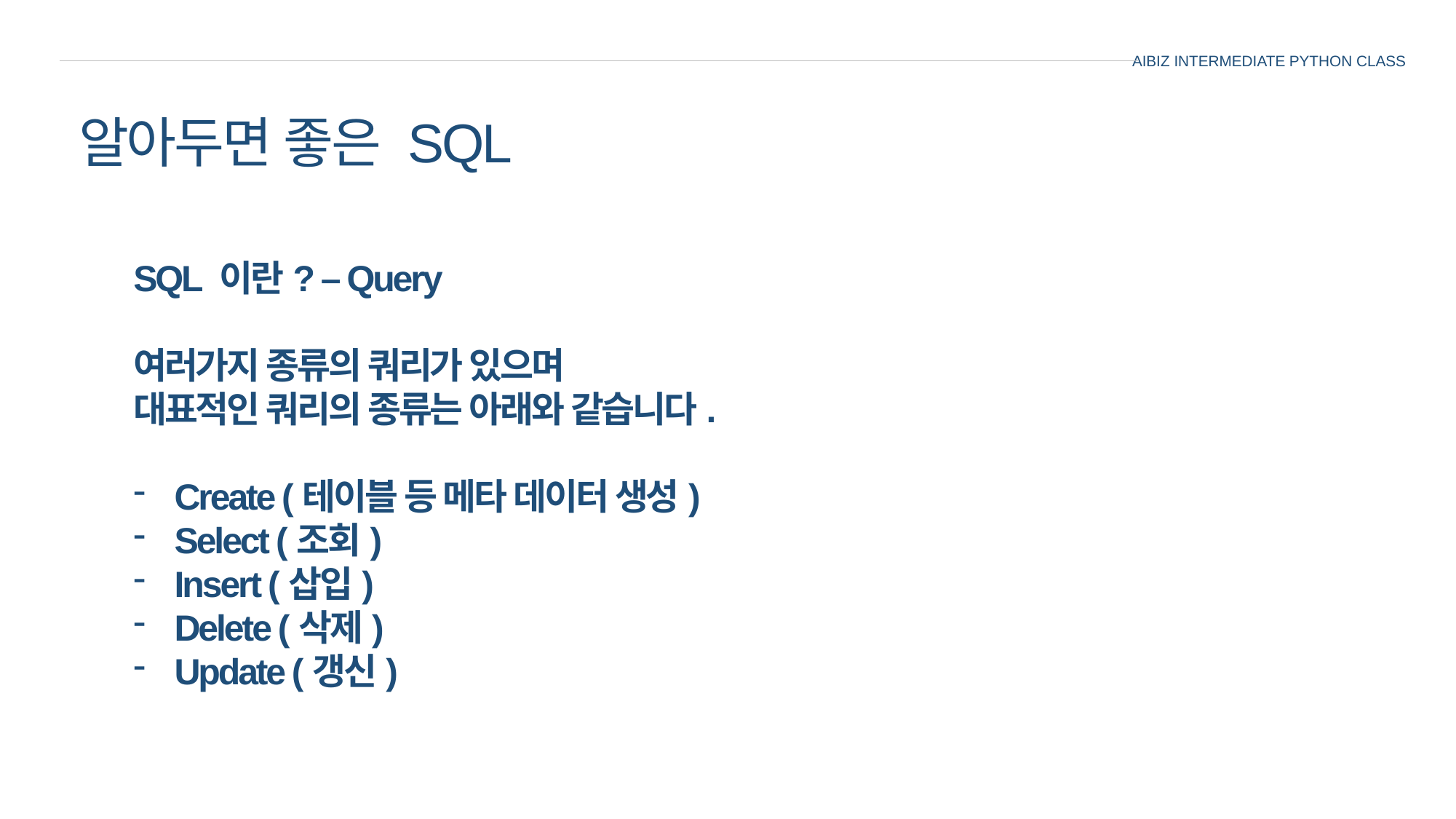

AIBIZ INTERMEDIATE PYTHON CLASS
알아두면 좋은 SQL
SQL 이란? – Query

여러가지 종류의 쿼리가 있으며
대표적인 쿼리의 종류는 아래와 같습니다.

Create (테이블 등 메타 데이터 생성)
Select (조회)
Insert (삽입)
Delete (삭제)
Update (갱신)